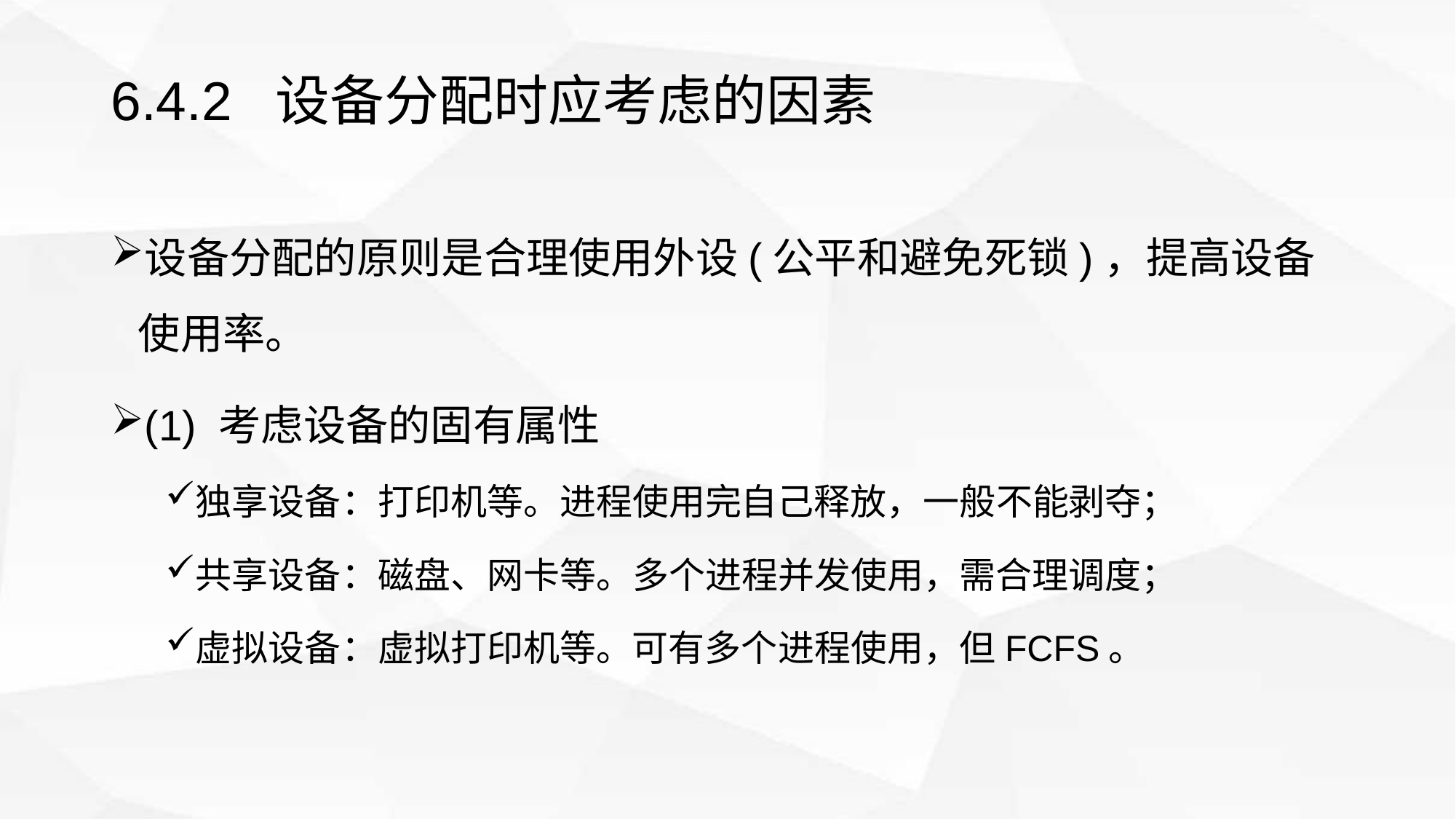

# 6.4.2  设备分配时应考虑的因素
设备分配的原则是合理使用外设(公平和避免死锁)，提高设备使用率。
(1) 考虑设备的固有属性
独享设备：打印机等。进程使用完自己释放，一般不能剥夺；
共享设备：磁盘、网卡等。多个进程并发使用，需合理调度；
虚拟设备：虚拟打印机等。可有多个进程使用，但FCFS。